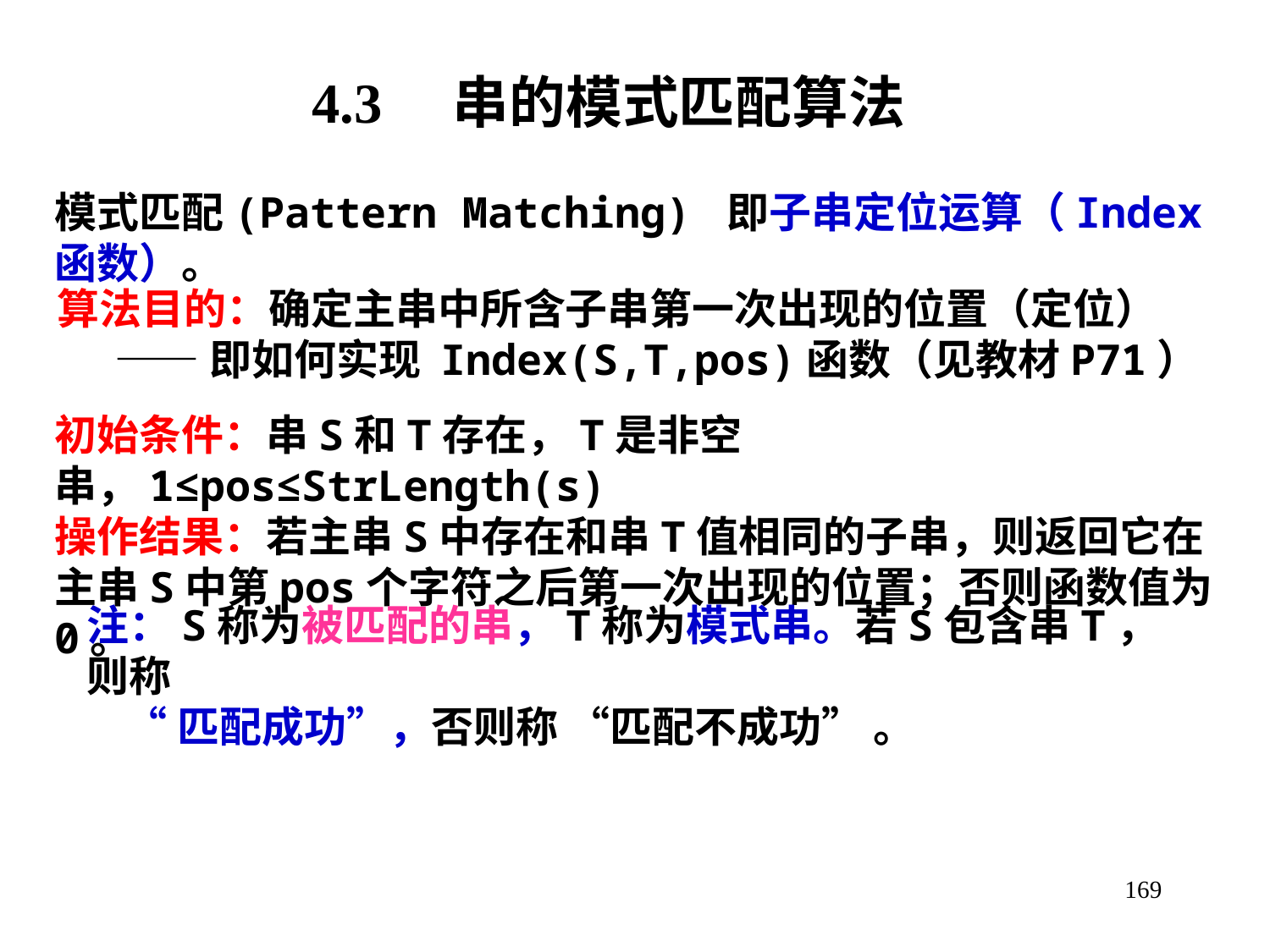

# 4.3    串的模式匹配算法
模式匹配(Pattern Matching) 即子串定位运算（Index函数）。
算法目的：确定主串中所含子串第一次出现的位置（定位）
      ——即如何实现 Index(S,T,pos)函数（见教材P71）
初始条件：串S和T存在，T是非空串，1≤pos≤StrLength(s)
操作结果：若主串S中存在和串T值相同的子串，则返回它在主串S中第pos个字符之后第一次出现的位置；否则函数值为0。
注：S称为被匹配的串，T称为模式串。若S包含串T，则称
    “匹配成功”，否则称 “匹配不成功” 。
169